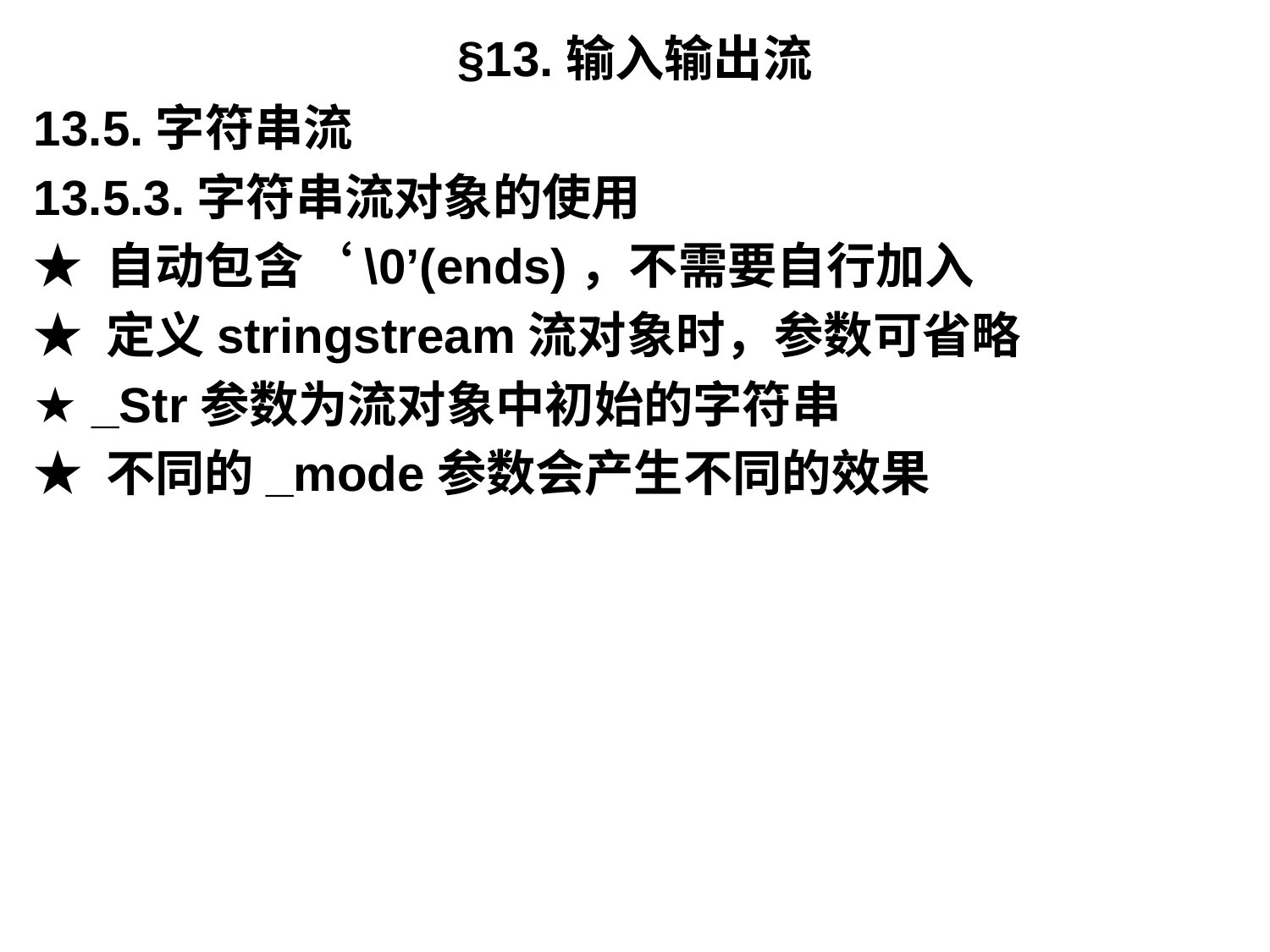

§13.输入输出流
13.5.字符串流
13.5.3.字符串流对象的使用
★ 自动包含‘\0’(ends)，不需要自行加入
★ 定义stringstream流对象时，参数可省略
★ _Str参数为流对象中初始的字符串
★ 不同的_mode参数会产生不同的效果